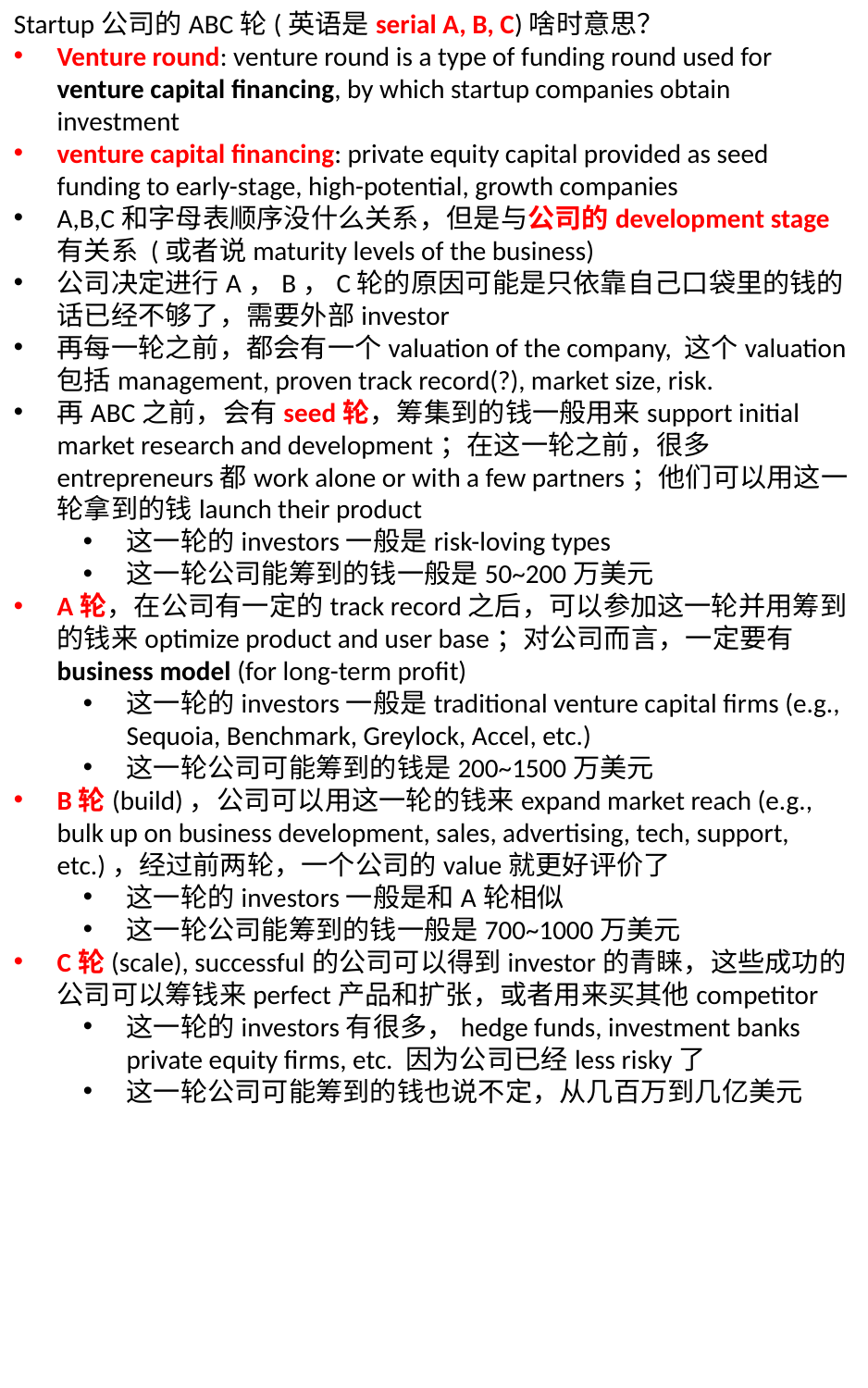

Startup公司的ABC轮(英语是serial A, B, C)啥时意思？
Venture round: venture round is a type of funding round used for venture capital financing, by which startup companies obtain investment
venture capital financing: private equity capital provided as seed funding to early-stage, high-potential, growth companies
A,B,C和字母表顺序没什么关系，但是与公司的development stage有关系 (或者说maturity levels of the business)
公司决定进行A，B，C轮的原因可能是只依靠自己口袋里的钱的话已经不够了，需要外部investor
再每一轮之前，都会有一个valuation of the company, 这个valuation包括management, proven track record(?), market size, risk.
再ABC之前，会有seed轮，筹集到的钱一般用来support initial market research and development；在这一轮之前，很多entrepreneurs都work alone or with a few partners；他们可以用这一轮拿到的钱launch their product
这一轮的investors一般是risk-loving types
这一轮公司能筹到的钱一般是50~200万美元
A轮，在公司有一定的track record之后，可以参加这一轮并用筹到的钱来optimize product and user base；对公司而言，一定要有business model (for long-term profit)
这一轮的investors一般是traditional venture capital firms (e.g., Sequoia, Benchmark, Greylock, Accel, etc.)
这一轮公司可能筹到的钱是200~1500万美元
B轮(build)，公司可以用这一轮的钱来expand market reach (e.g., bulk up on business development, sales, advertising, tech, support, etc.)，经过前两轮，一个公司的value就更好评价了
这一轮的investors一般是和A轮相似
这一轮公司能筹到的钱一般是700~1000万美元
C轮(scale), successful的公司可以得到investor的青睐，这些成功的公司可以筹钱来perfect产品和扩张，或者用来买其他competitor
这一轮的investors有很多，hedge funds, investment banks private equity firms, etc. 因为公司已经less risky了
这一轮公司可能筹到的钱也说不定，从几百万到几亿美元